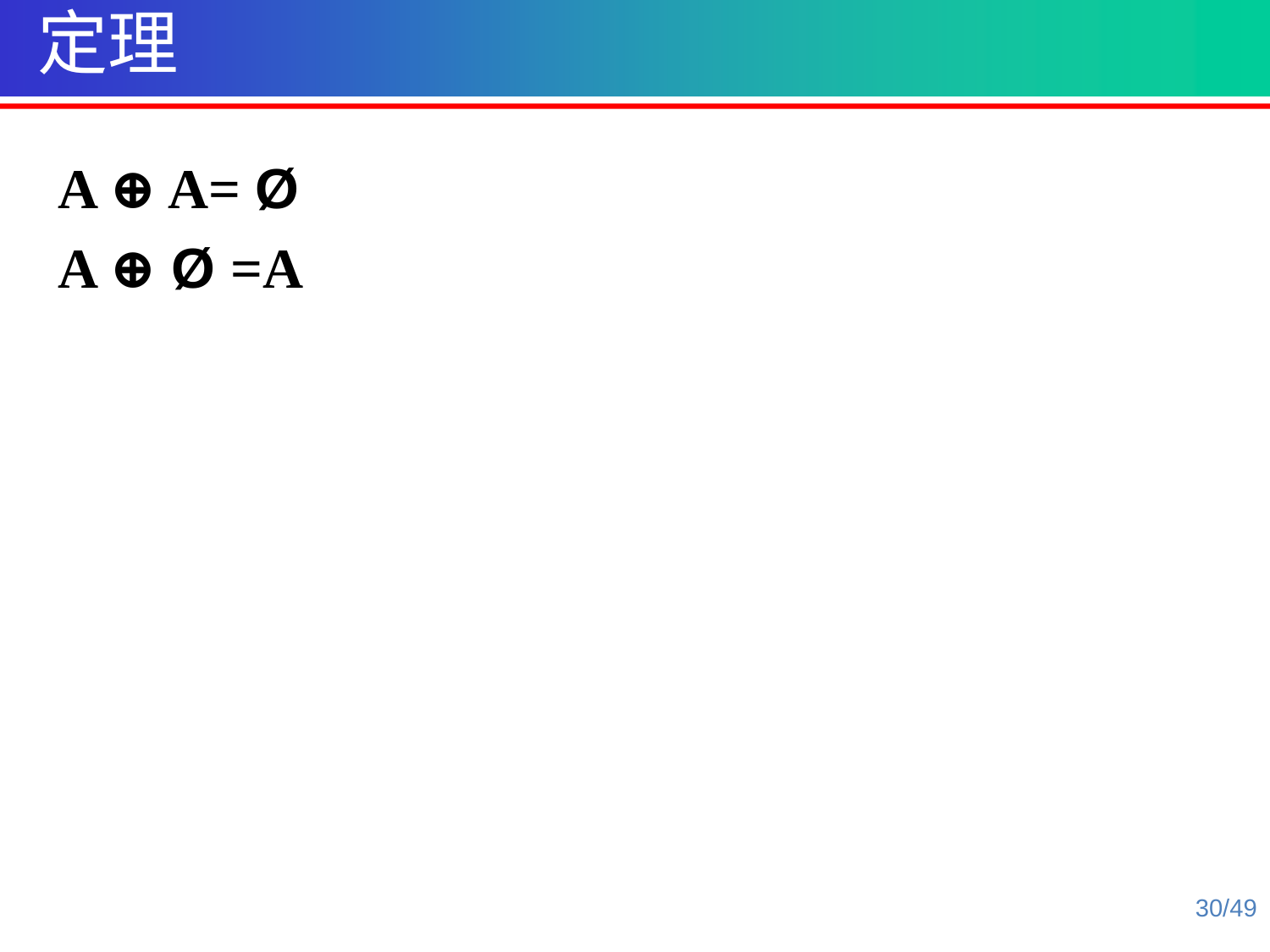

定理
A ⊕ A= Ø
A ⊕ Ø =A
30/49